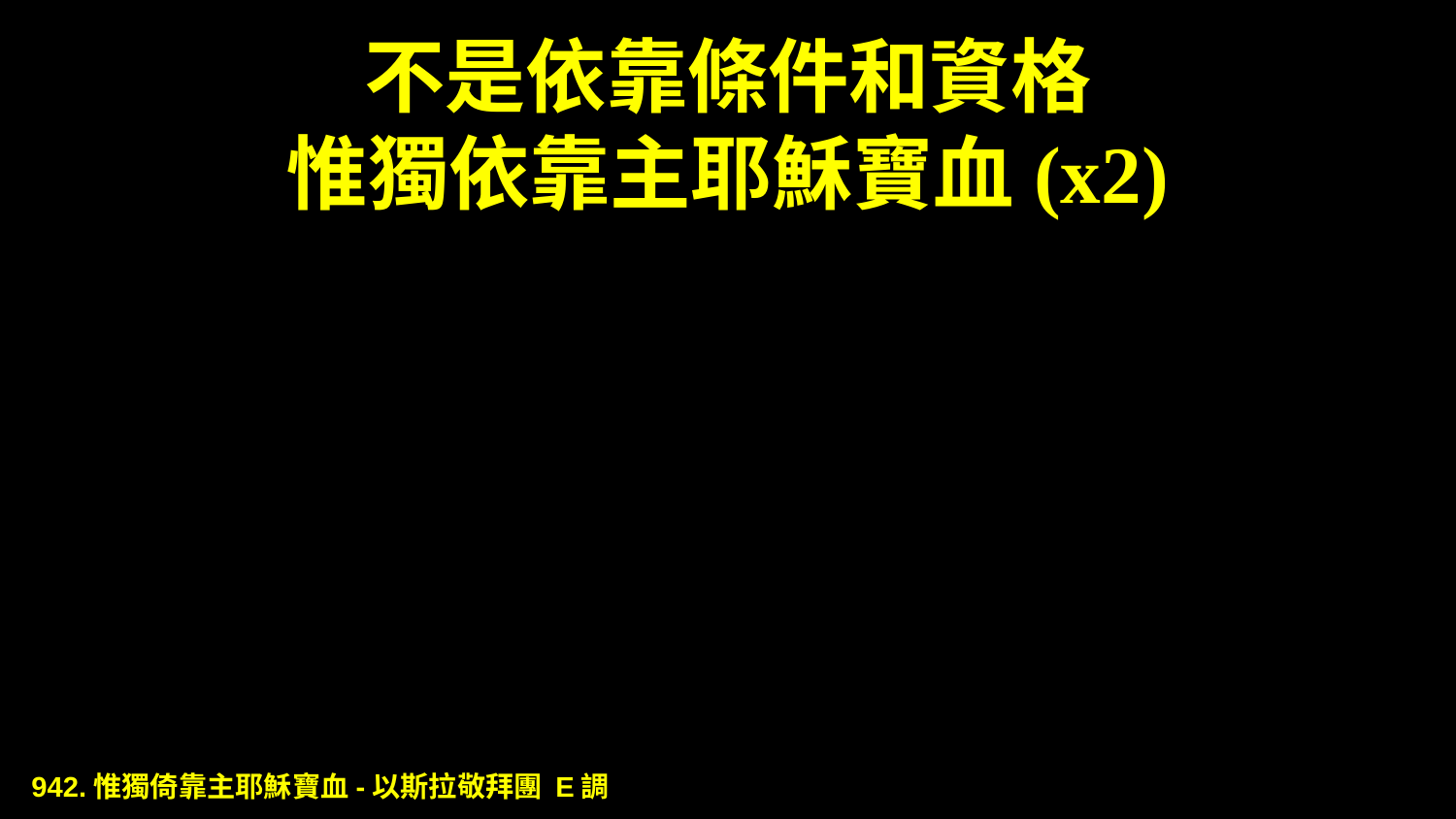

# 不是依靠條件和資格 惟獨依靠主耶穌寶血(x2)
942.惟獨倚靠主耶穌寶血-以斯拉敬拜團 E調